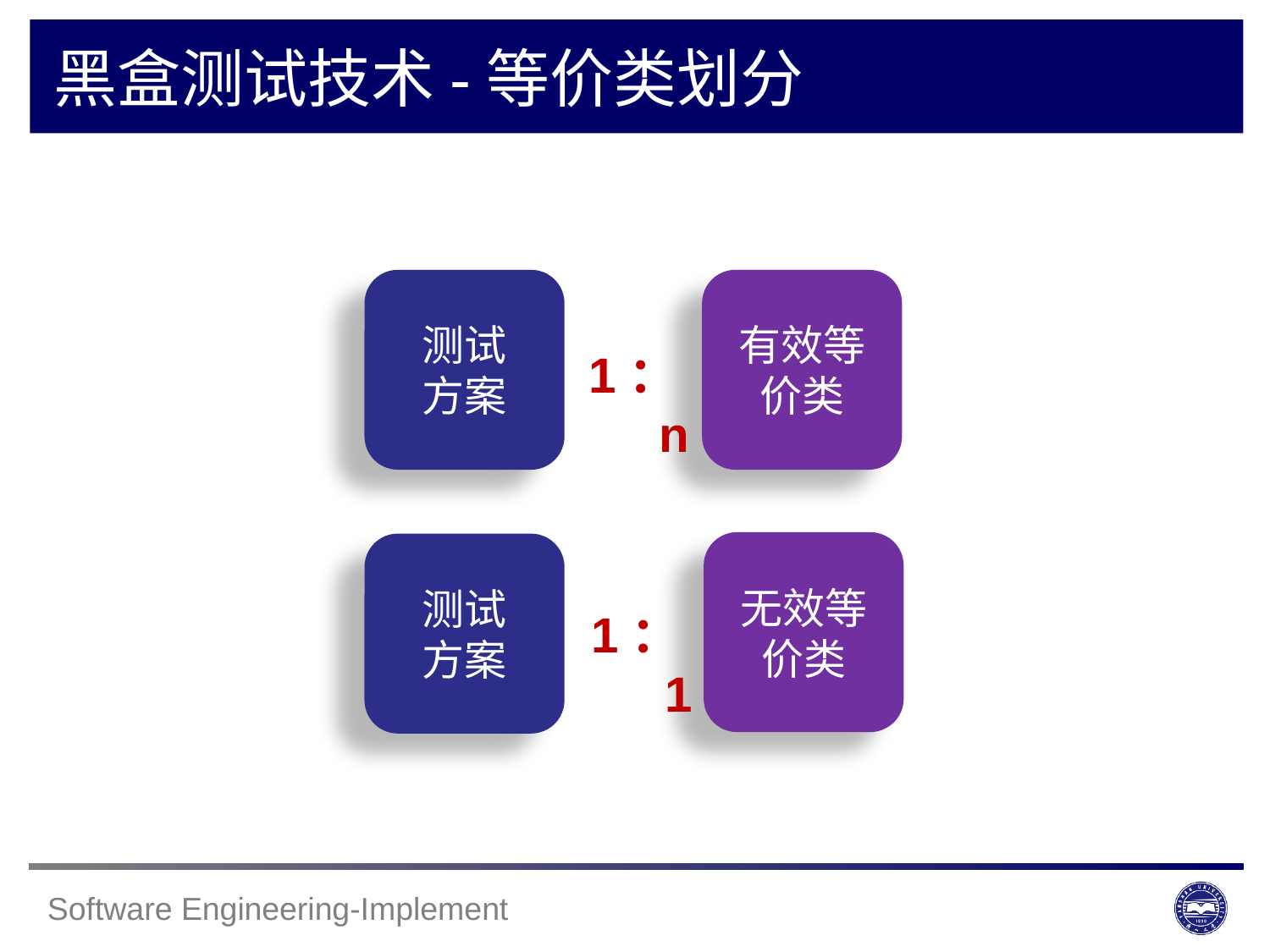

黑盒测试技术-等价类划分
有效等价类
测试
方案
1：n
无效等价类
测试
方案
1：1